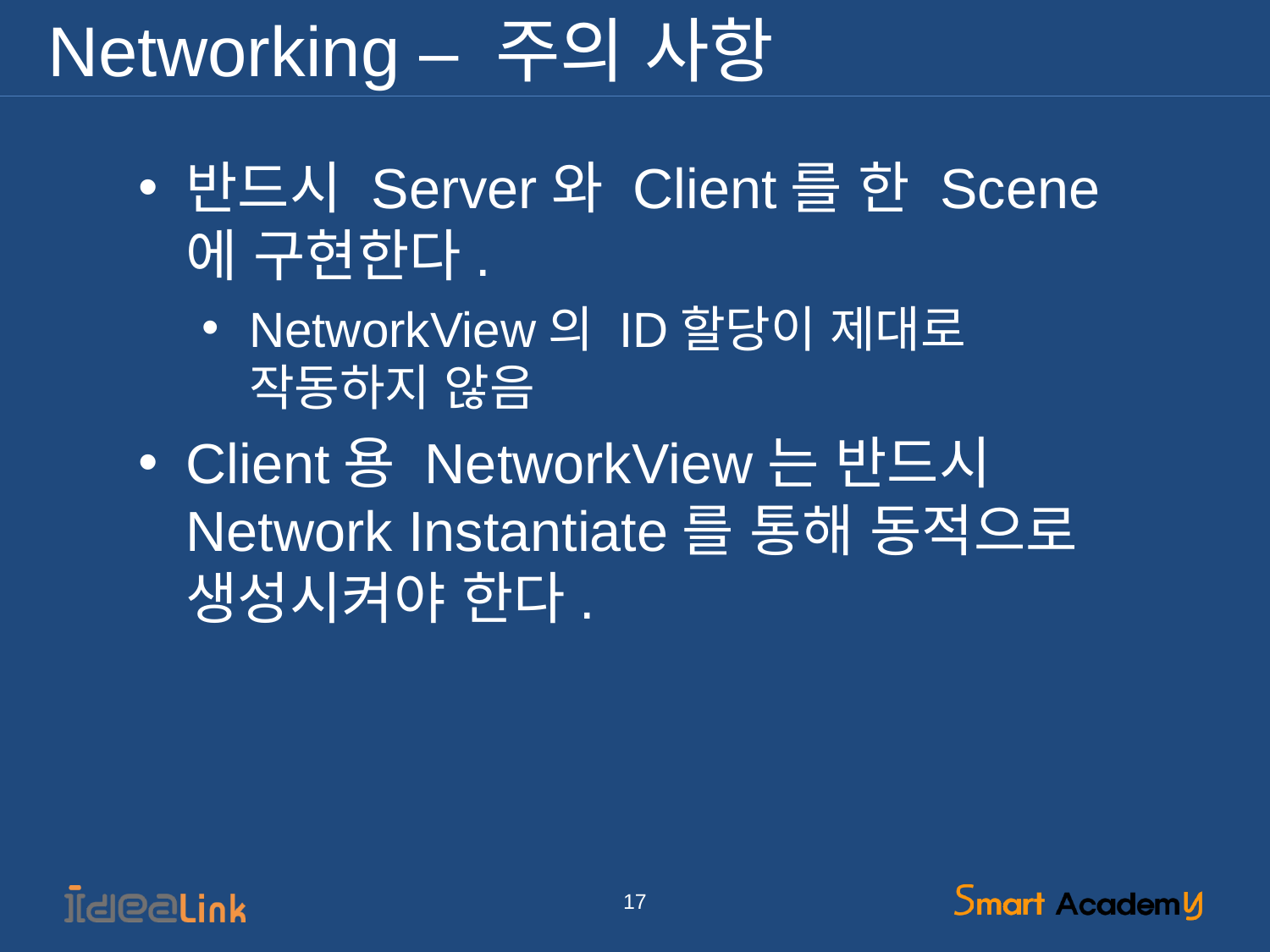

# Networking – 주의 사항
반드시 Server와 Client를 한 Scene에 구현한다.
NetworkView의 ID할당이 제대로 작동하지 않음
Client용 NetworkView는 반드시 Network Instantiate를 통해 동적으로 생성시켜야 한다.
17